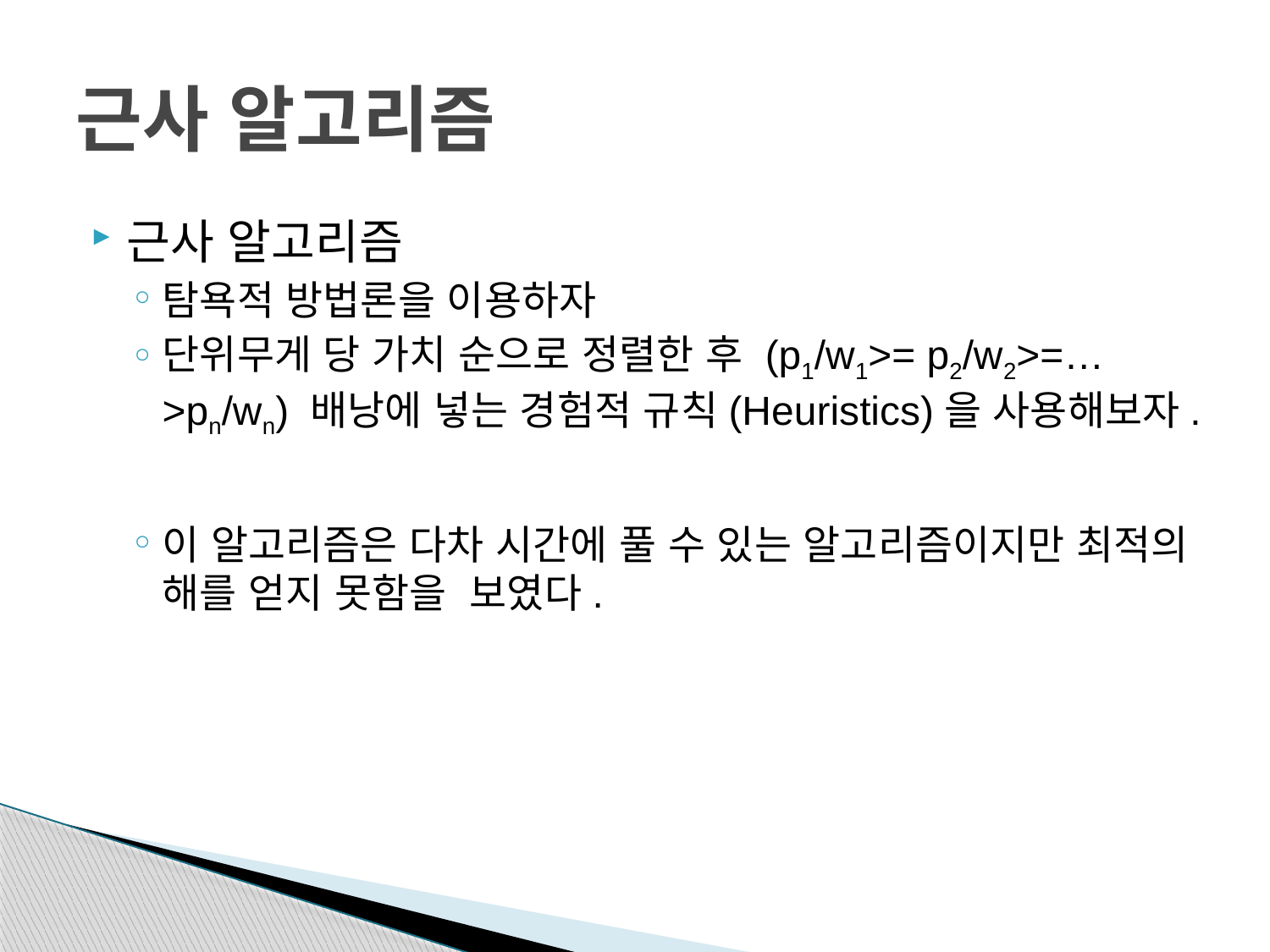

# 근사 알고리즘
근사 알고리즘
탐욕적 방법론을 이용하자
단위무게 당 가치 순으로 정렬한 후 (p1/w1>= p2/w2>=…>pn/wn) 배낭에 넣는 경험적 규칙(Heuristics)을 사용해보자.

이 알고리즘은 다차 시간에 풀 수 있는 알고리즘이지만 최적의 해를 얻지 못함을  보였다.